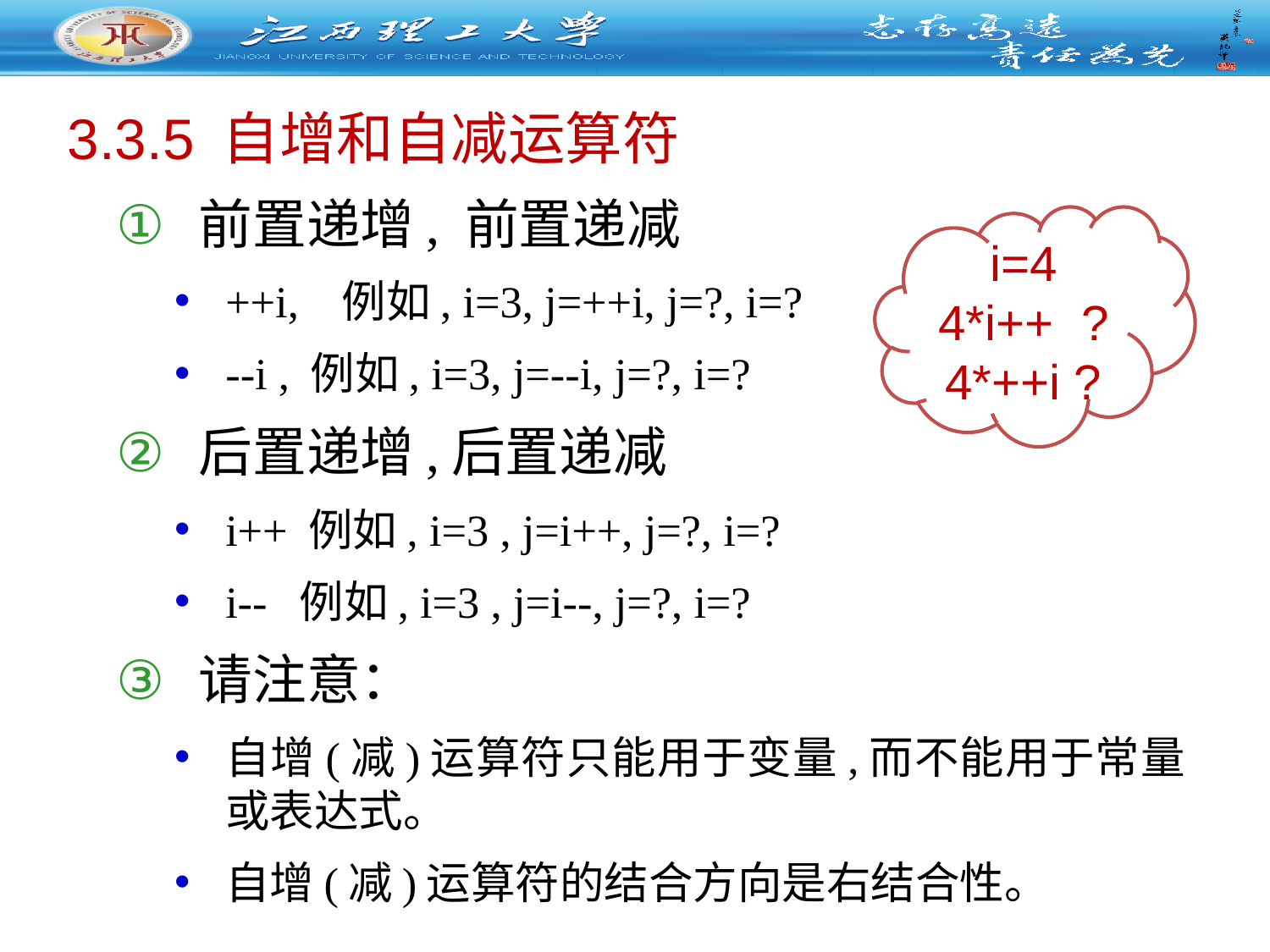

3.3.5 自增和自减运算符
前置递增, 前置递减
++i,   例如, i=3, j=++i, j=?, i=?
--i , 例如, i=3, j=--i, j=?, i=?
后置递增,后置递减
i++ 例如, i=3 , j=i++, j=?, i=?
i--  例如, i=3 , j=i--, j=?, i=?
请注意：
自增(减)运算符只能用于变量,而不能用于常量或表达式。
自增(减)运算符的结合方向是右结合性。

i=4
4*i++  ?
4*++i ?